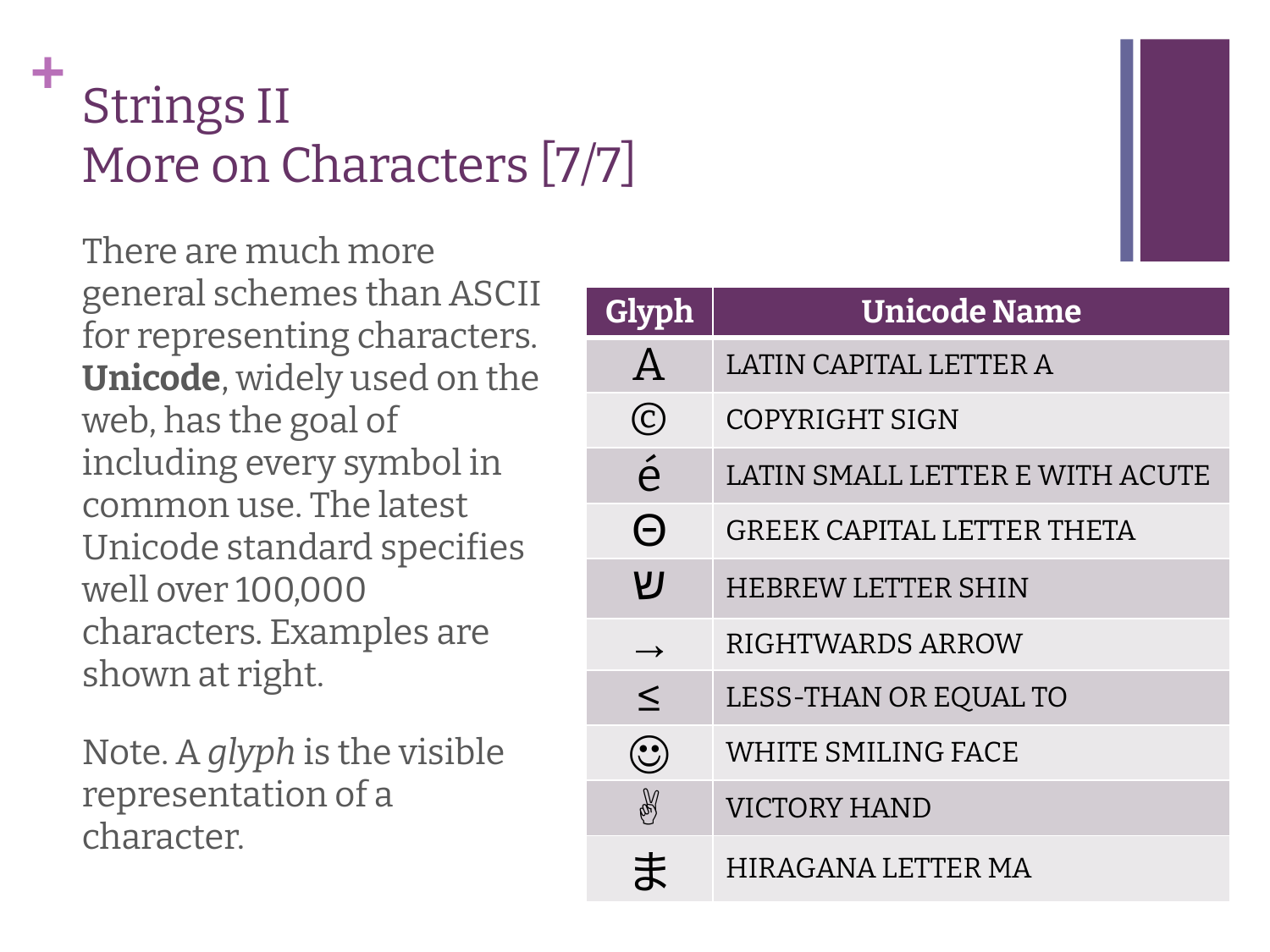

# Strings II More on Characters [7/7]
There are much more general schemes than ASCII for representing characters. Unicode, widely used on the web, has the goal of including every symbol in common use. The latest Unicode standard specifies well over 100,000 characters. Examples are shown at right.
Note. A glyph is the visible representation of a character.
| Glyph | Unicode Name |
| --- | --- |
| A | LATIN CAPITAL LETTER A |
| © | COPYRIGHT SIGN |
| é | LATIN SMALL LETTER E WITH ACUTE |
| Θ | GREEK CAPITAL LETTER THETA |
| ש | HEBREW LETTER SHIN |
| → | RIGHTWARDS ARROW |
| ≤ | LESS-THAN OR EQUAL TO |
| ☺ | WHITE SMILING FACE |
| ✌ | VICTORY HAND |
| ま | HIRAGANA LETTER MA |